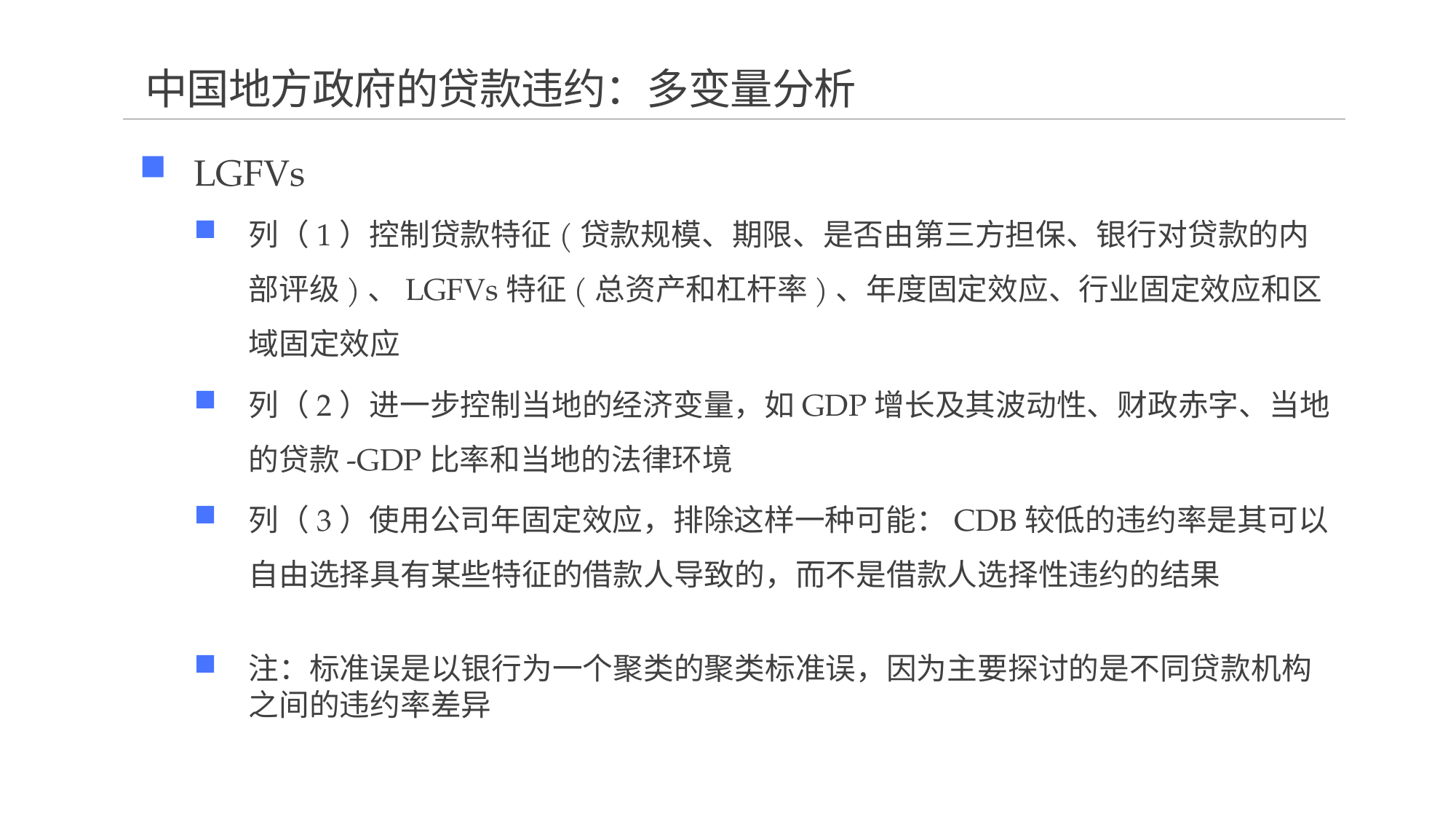

# 中国地方政府的贷款违约：多变量分析
LGFVs
列（1）控制贷款特征(贷款规模、期限、是否由第三方担保、银行对贷款的内部评级)、LGFVs特征(总资产和杠杆率)、年度固定效应、行业固定效应和区域固定效应
列（2）进一步控制当地的经济变量，如GDP增长及其波动性、财政赤字、当地的贷款-GDP比率和当地的法律环境
列（3）使用公司年固定效应，排除这样一种可能：CDB较低的违约率是其可以自由选择具有某些特征的借款人导致的，而不是借款人选择性违约的结果

注：标准误是以银行为一个聚类的聚类标准误，因为主要探讨的是不同贷款机构之间的违约率差异